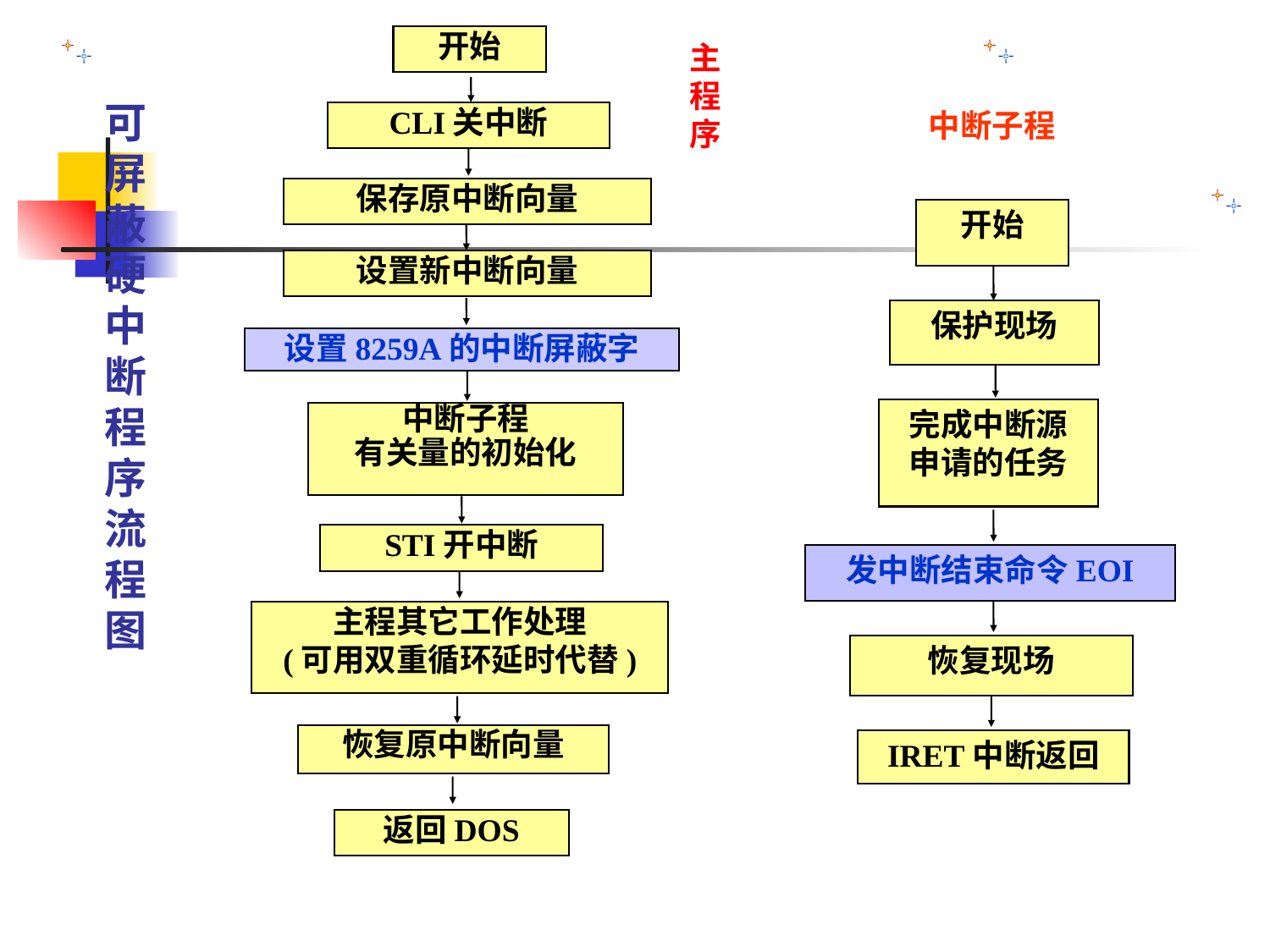

开始

CLI关中断

保存原中断向量

设置新中断向量

设置8259A的中断屏蔽字

中断子程
有关量的初始化

STI开中断

主程其它工作处理
(可用双重循环延时代替)

恢复原中断向量

返回DOS
主
程
序
可
屏
蔽
硬
中
断
程
序
流
程
图
中断子程
开始

保护现场

完成中断源
申请的任务

发中断结束命令EOI

恢复现场

IRET中断返回